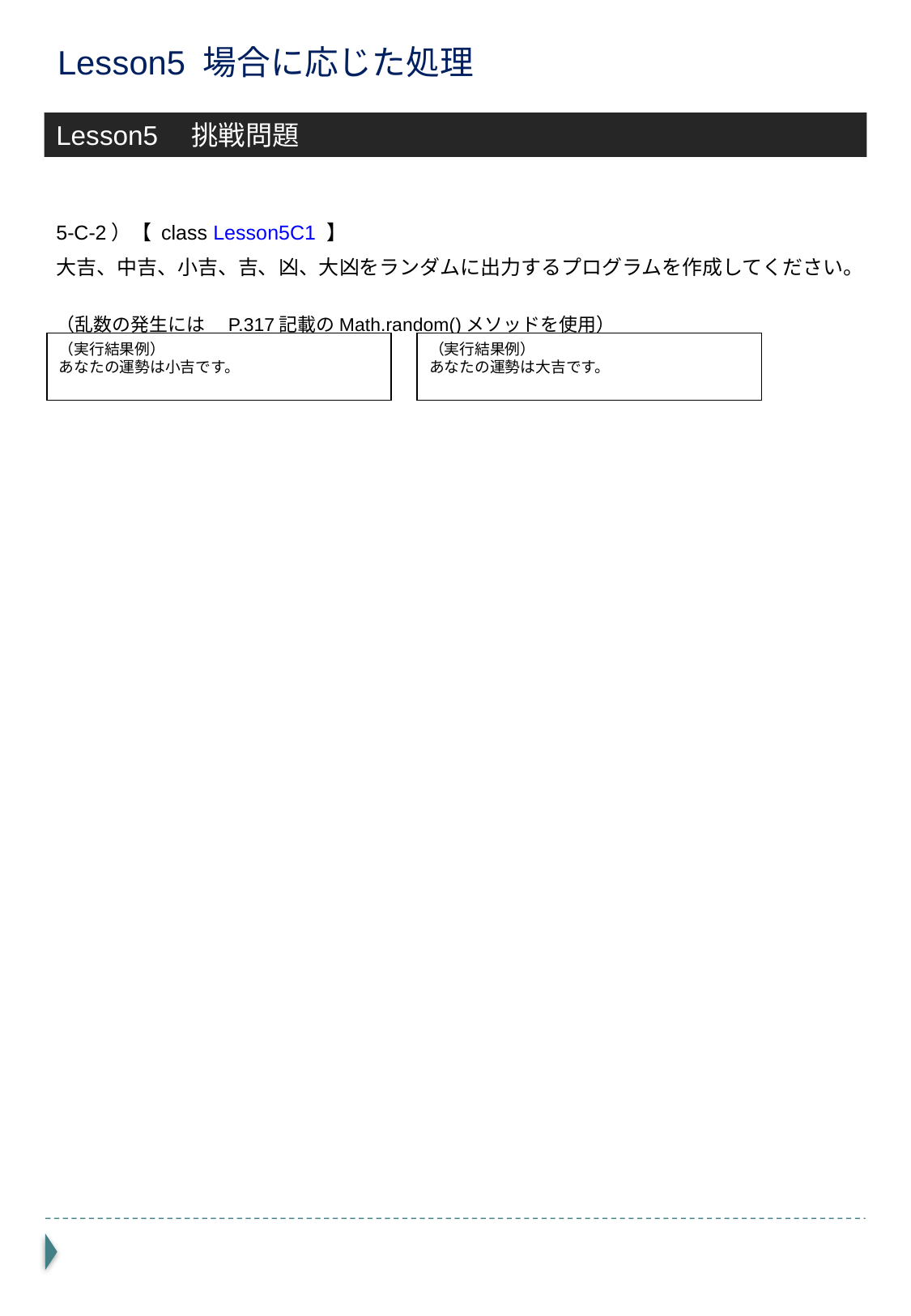

# Lesson5 場合に応じた処理
Lesson5　挑戦問題

5-C-2）【 class Lesson5C1 】
大吉、中吉、小吉、吉、凶、大凶をランダムに出力するプログラムを作成してください。
（乱数の発生には　P.317記載のMath.random()メソッドを使用）

（実行結果例）
あなたの運勢は小吉です。
（実行結果例）
あなたの運勢は大吉です。